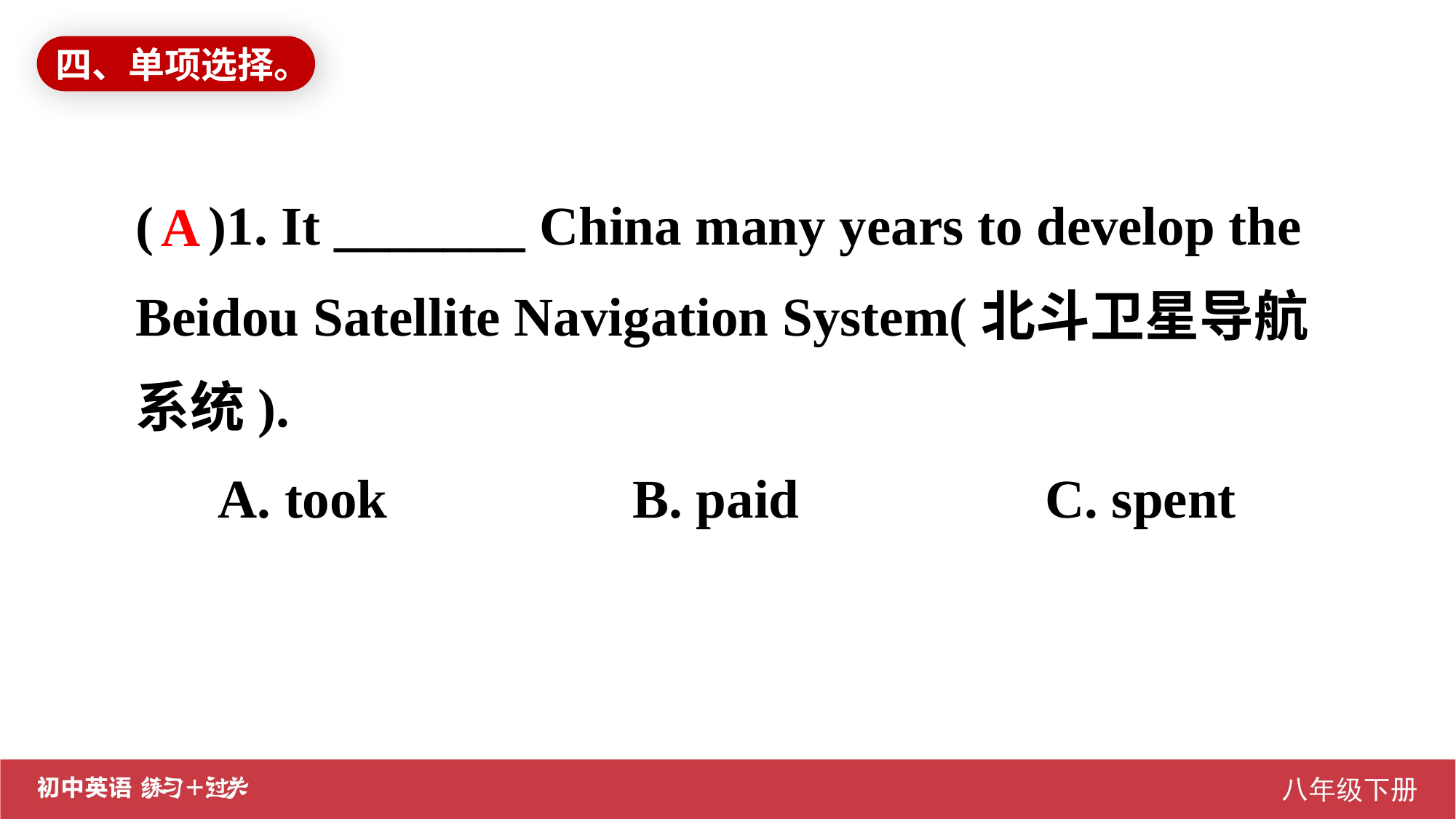

四、单项选择。
(    )1. It _______ China many years to develop the Beidou Satellite Navigation System(北斗卫星导航系统).
      A. took                  B. paid                  C. spent
A